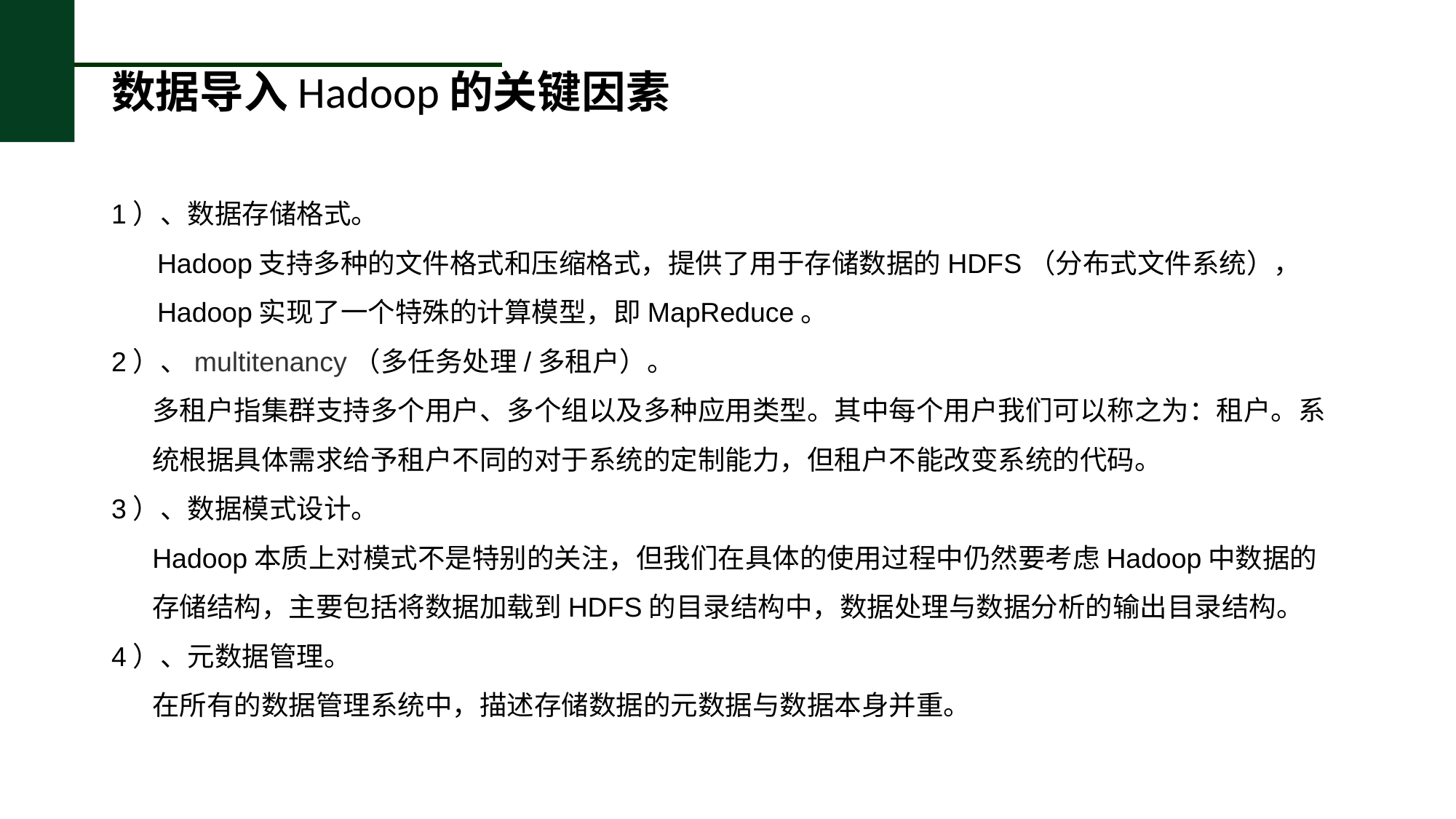

# 数据导入Hadoop的关键因素
1）、数据存储格式。
      Hadoop支持多种的文件格式和压缩格式，提供了用于存储数据的HDFS（分布式文件系统），
      Hadoop实现了一个特殊的计算模型，即MapReduce。
2）、multitenancy（多任务处理/多租户）。
多租户指集群支持多个用户、多个组以及多种应用类型。其中每个用户我们可以称之为：租户。系统根据具体需求给予租户不同的对于系统的定制能力，但租户不能改变系统的代码。
3）、数据模式设计。
Hadoop本质上对模式不是特别的关注，但我们在具体的使用过程中仍然要考虑Hadoop中数据的存储结构，主要包括将数据加载到HDFS的目录结构中，数据处理与数据分析的输出目录结构。
4）、元数据管理。
在所有的数据管理系统中，描述存储数据的元数据与数据本身并重。